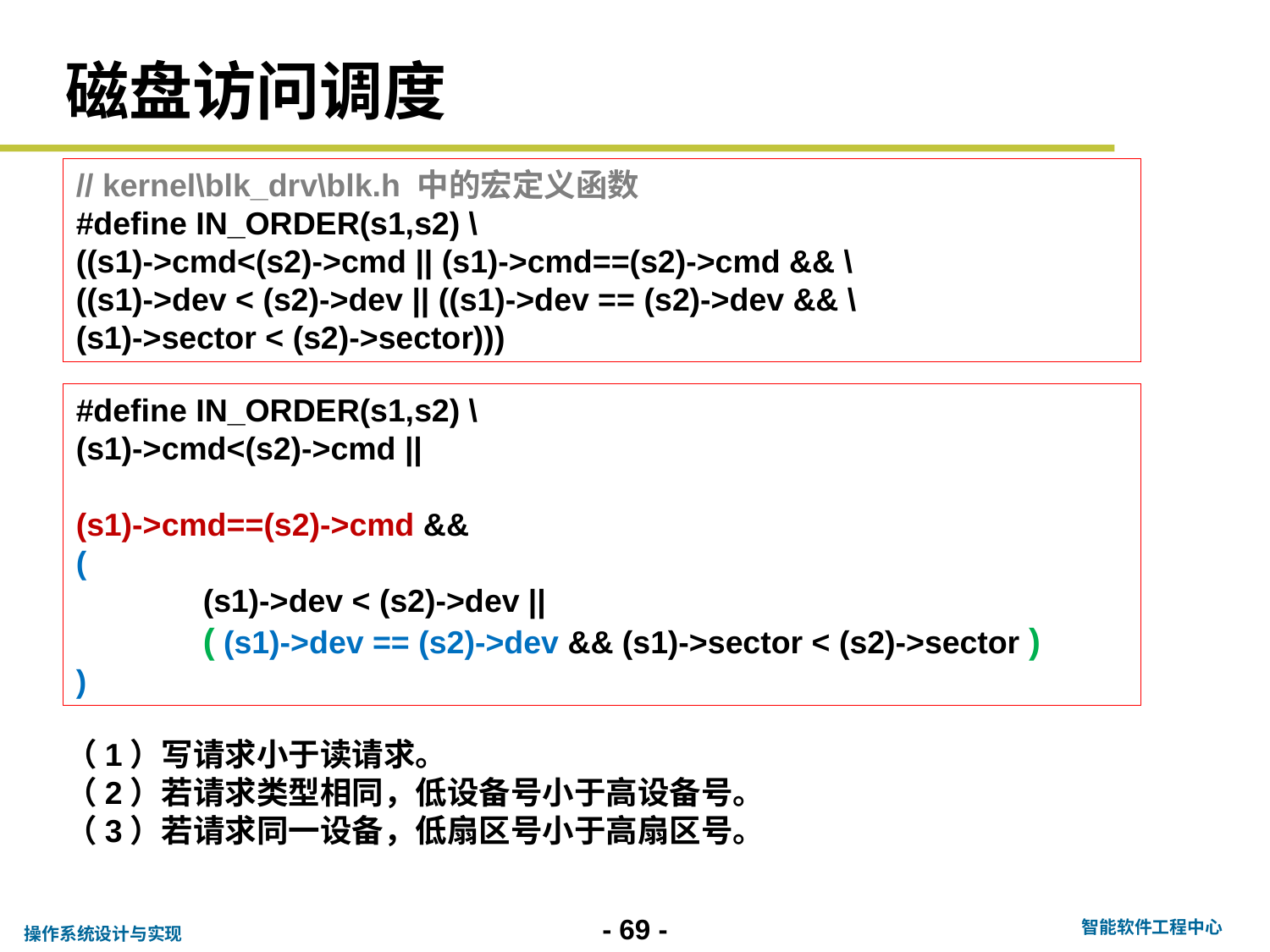

# 磁盘访问调度
// kernel\blk_drv\blk.h 中的宏定义函数
#define IN_ORDER(s1,s2) \
((s1)->cmd<(s2)->cmd || (s1)->cmd==(s2)->cmd && \
((s1)->dev < (s2)->dev || ((s1)->dev == (s2)->dev && \
(s1)->sector < (s2)->sector)))
#define IN_ORDER(s1,s2) \
(s1)->cmd<(s2)->cmd ||

(s1)->cmd==(s2)->cmd &&
(
	(s1)->dev < (s2)->dev ||
	( (s1)->dev == (s2)->dev && (s1)->sector < (s2)->sector )
)
（1）写请求小于读请求。
（2）若请求类型相同，低设备号小于高设备号。
（3）若请求同一设备，低扇区号小于高扇区号。